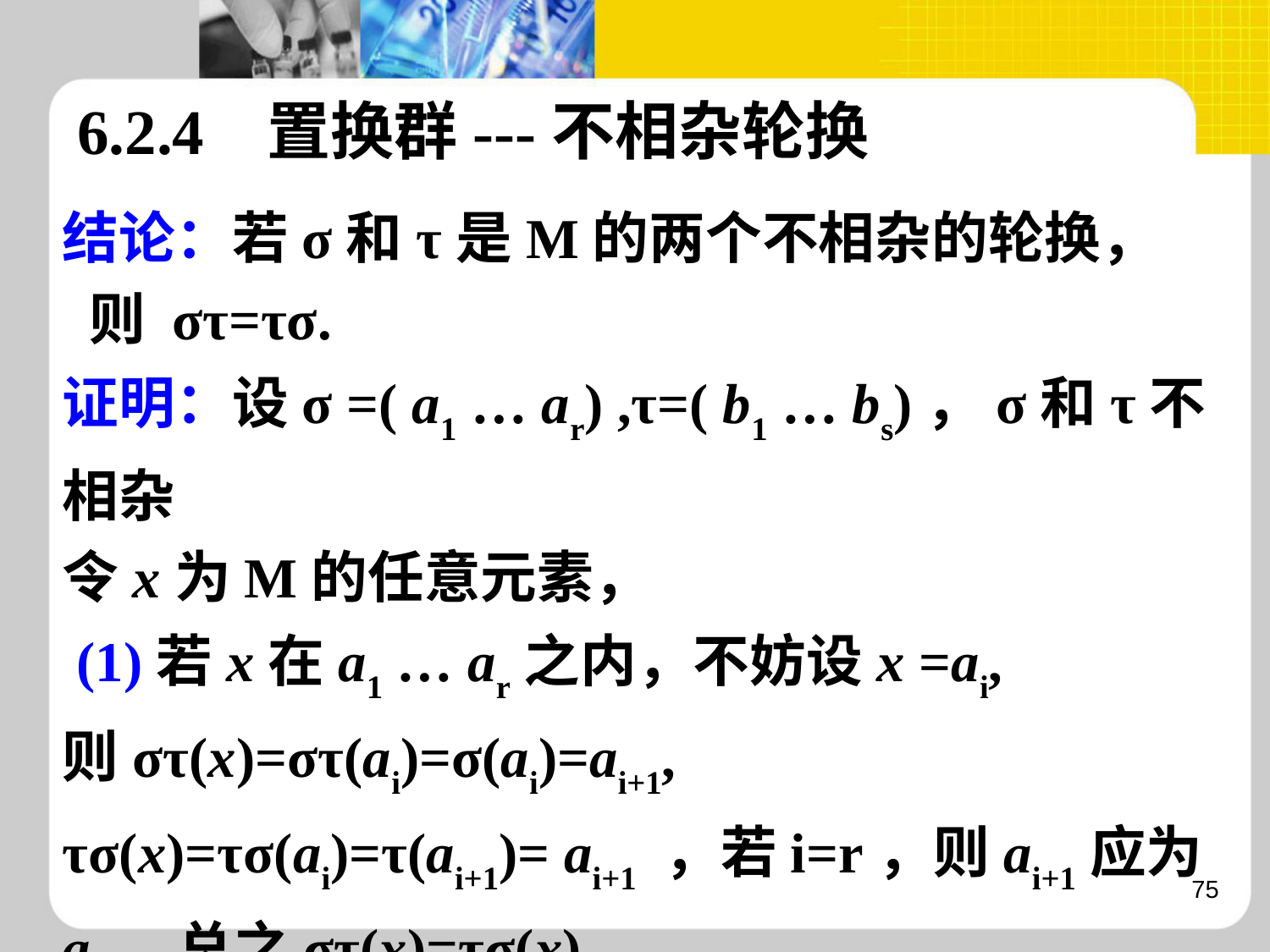

6.2.4   置换群---不相杂轮换
结论：若σ和τ是M的两个不相杂的轮换，
 则 στ=τσ.
证明：设σ =( a1 … ar) ,τ=( b1 … bs)，σ和τ不相杂
令x为M的任意元素，
 (1)若x在a1 … ar之内，不妨设x =ai,
则στ(x)=στ(ai)=σ(ai)=ai+1,
τσ(x)=τσ(ai)=τ(ai+1)= ai+1 ，若i=r，则ai+1应为a1，总之στ(x)=τσ(x)。

75